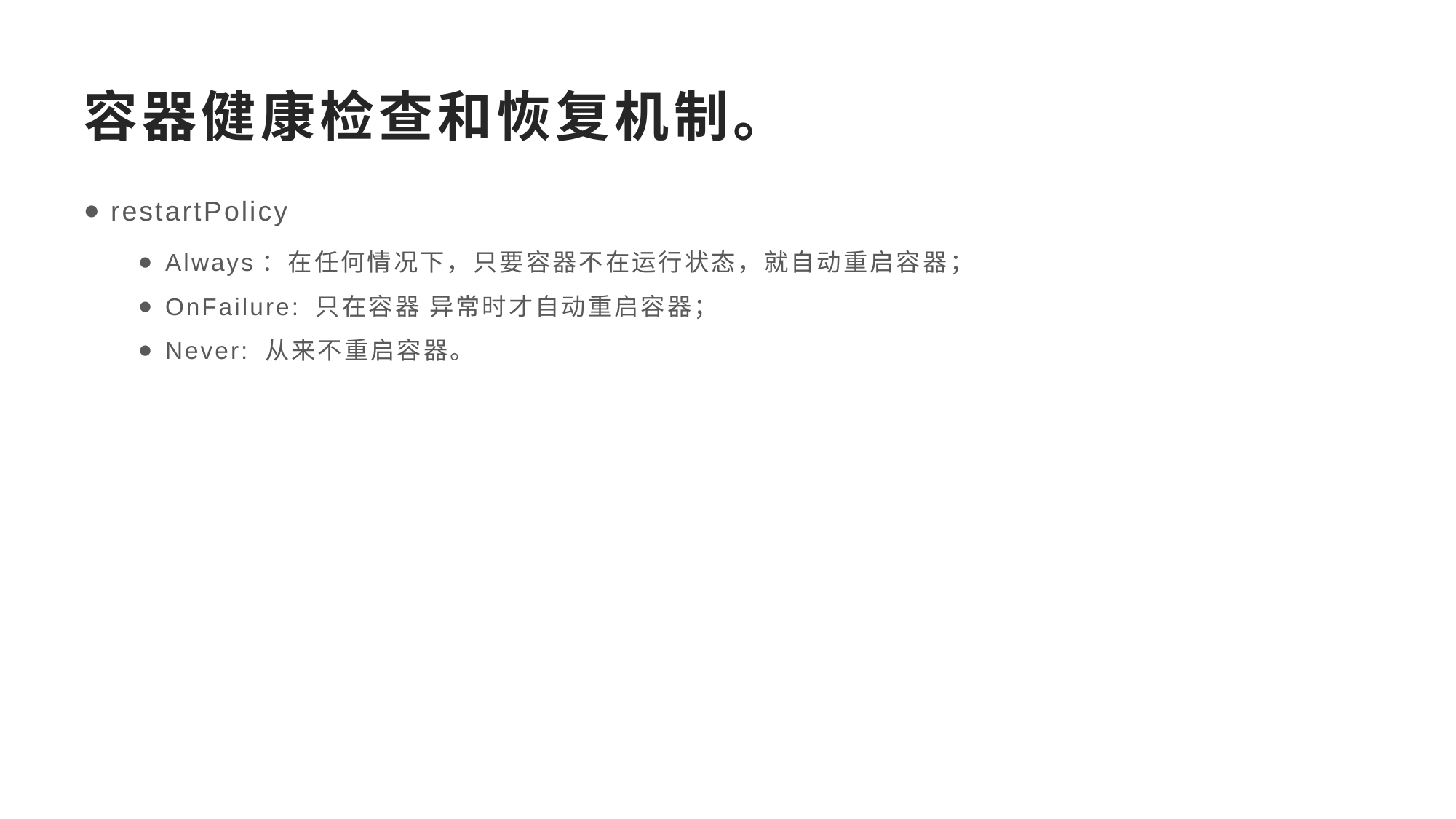

# 容器健康检查和恢复机制。
restartPolicy
Always：在任何情况下，只要容器不在运行状态，就自动重启容器；
OnFailure: 只在容器 异常时才自动重启容器；
Never: 从来不重启容器。